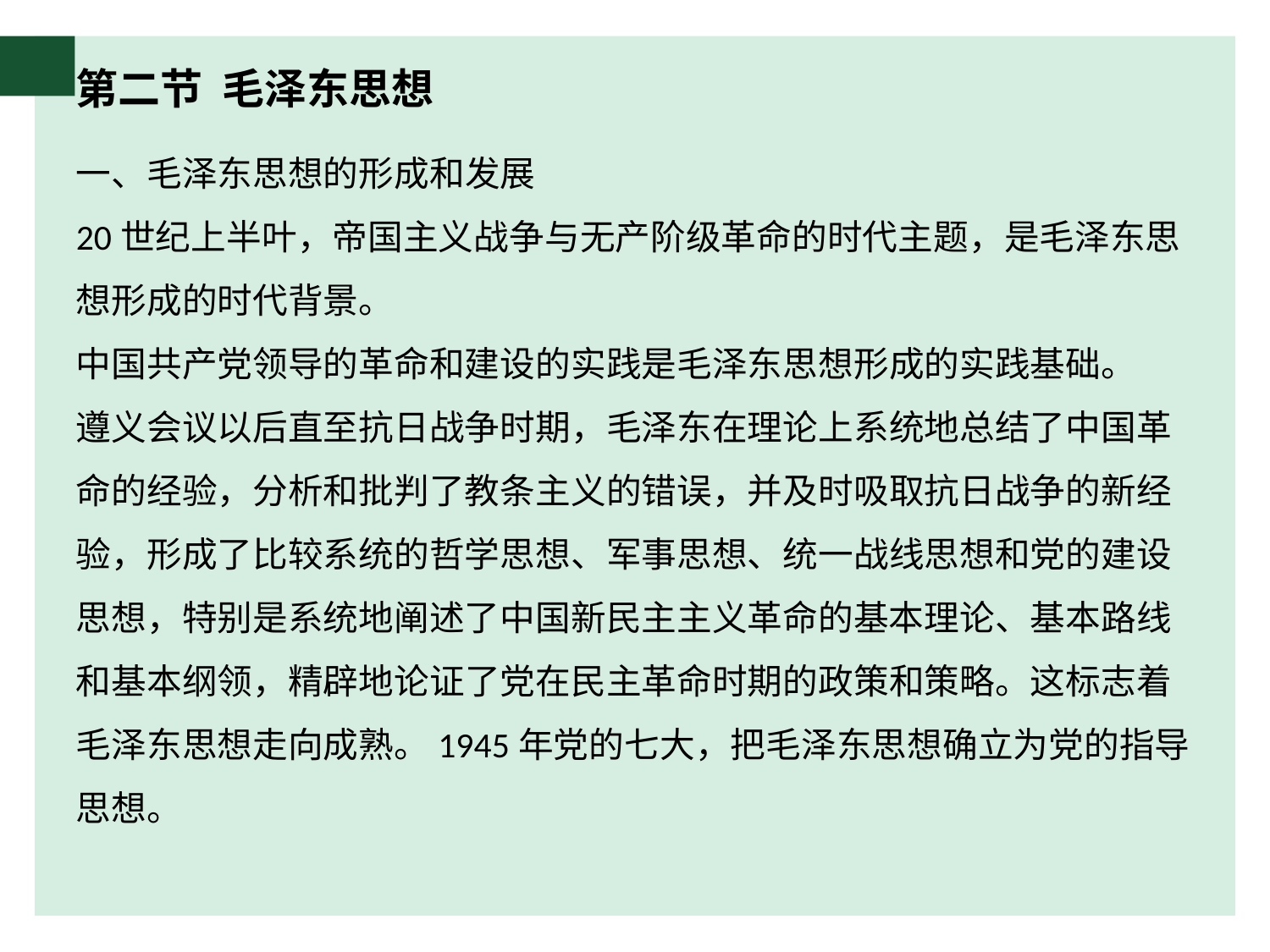

# 第二节  毛泽东思想
一、毛泽东思想的形成和发展
20世纪上半叶，帝国主义战争与无产阶级革命的时代主题，是毛泽东思想形成的时代背景。
中国共产党领导的革命和建设的实践是毛泽东思想形成的实践基础。
遵义会议以后直至抗日战争时期，毛泽东在理论上系统地总结了中国革命的经验，分析和批判了教条主义的错误，并及时吸取抗日战争的新经验，形成了比较系统的哲学思想、军事思想、统一战线思想和党的建设思想，特别是系统地阐述了中国新民主主义革命的基本理论、基本路线和基本纲领，精辟地论证了党在民主革命时期的政策和策略。这标志着毛泽东思想走向成熟。1945年党的七大，把毛泽东思想确立为党的指导思想。